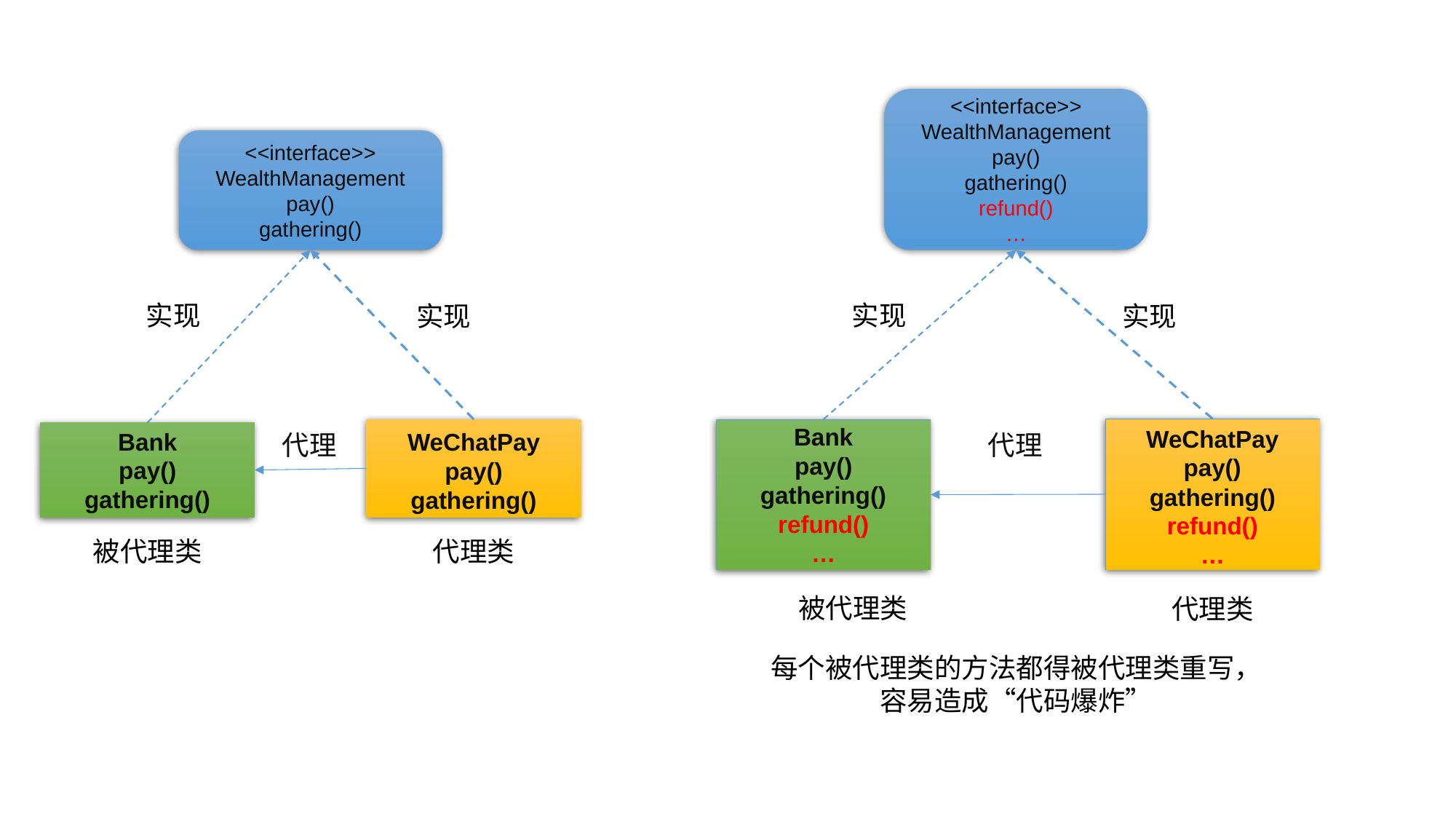

<<interface>>
WealthManagement
pay()
gathering()
refund()
…

<<interface>>
WealthManagement
pay()
gathering()
实现
实现
实现
实现

WeChatPay
pay()
gathering()
refund()
…

Bank
pay()
gathering()
refund()
…

WeChatPay
pay()
gathering()

Bank
pay()
gathering()
代理
代理
被代理类
代理类
被代理类
代理类
每个被代理类的方法都得被代理类重写，
容易造成“代码爆炸”